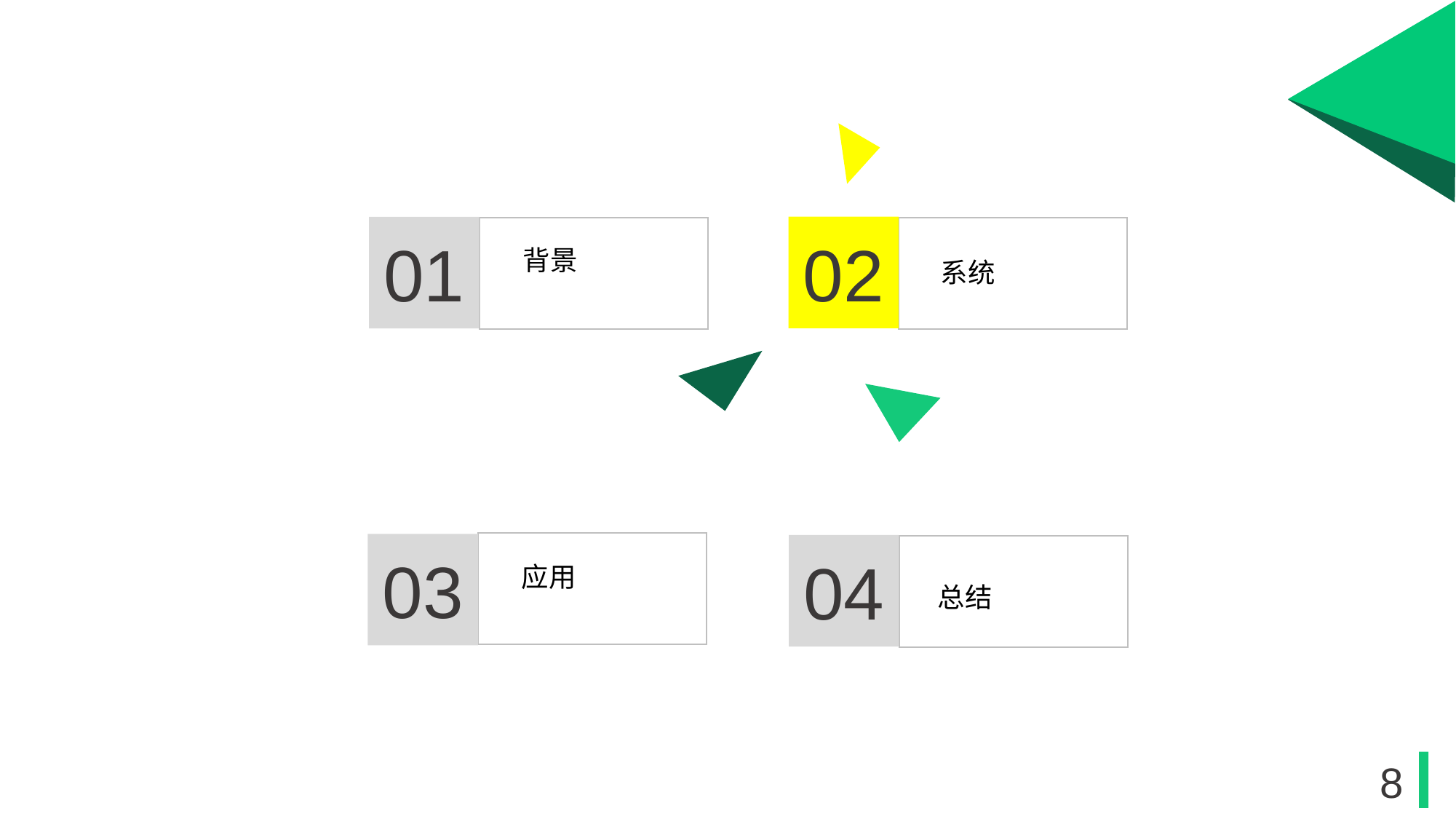

02

系统
01

背景

03
应用
04

总结
8